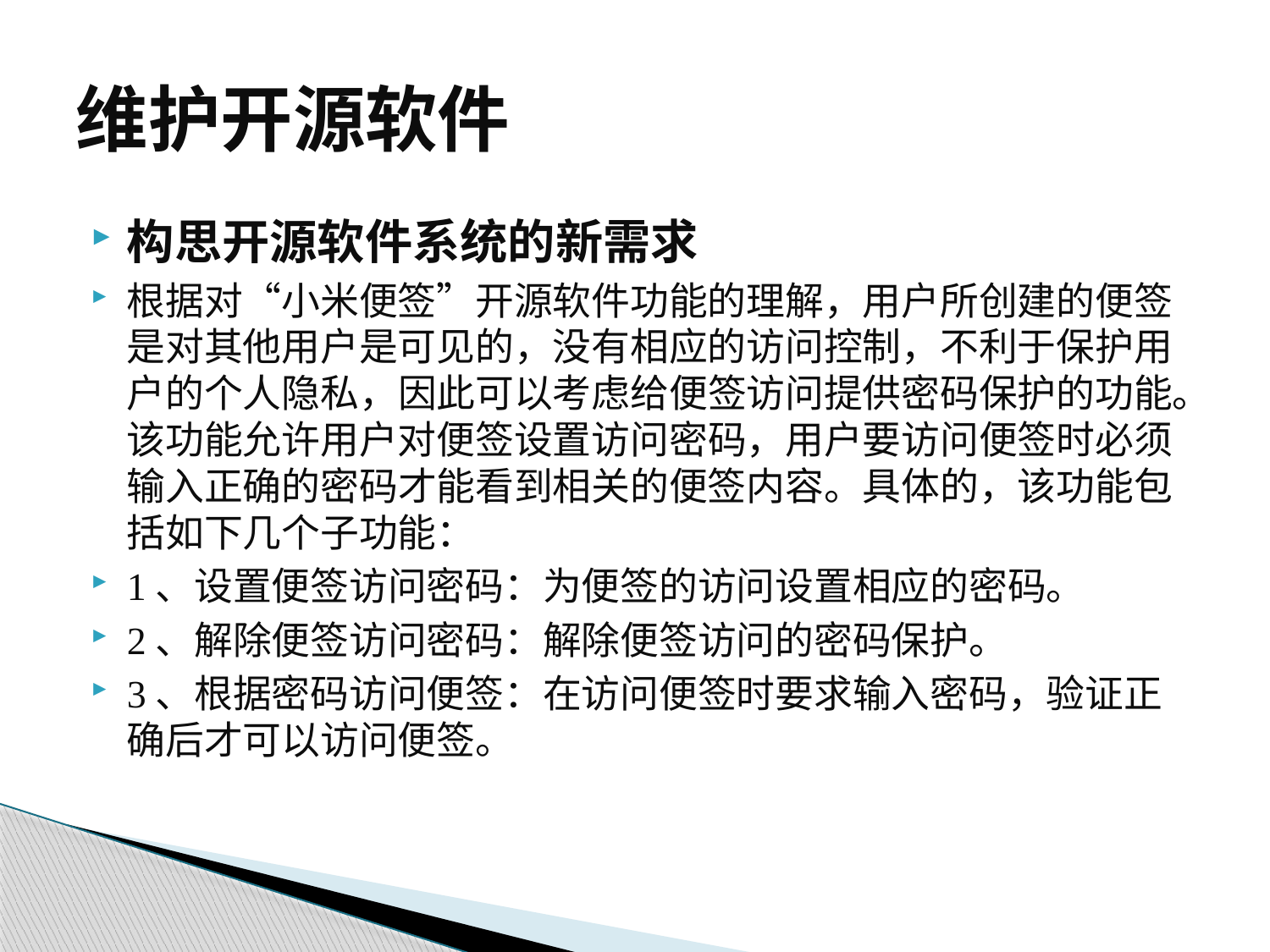

# 维护开源软件
构思开源软件系统的新需求
根据对“小米便签”开源软件功能的理解，用户所创建的便签是对其他用户是可见的，没有相应的访问控制，不利于保护用户的个人隐私，因此可以考虑给便签访问提供密码保护的功能。该功能允许用户对便签设置访问密码，用户要访问便签时必须输入正确的密码才能看到相关的便签内容。具体的，该功能包括如下几个子功能：
1、设置便签访问密码：为便签的访问设置相应的密码。
2、解除便签访问密码：解除便签访问的密码保护。
3、根据密码访问便签：在访问便签时要求输入密码，验证正确后才可以访问便签。